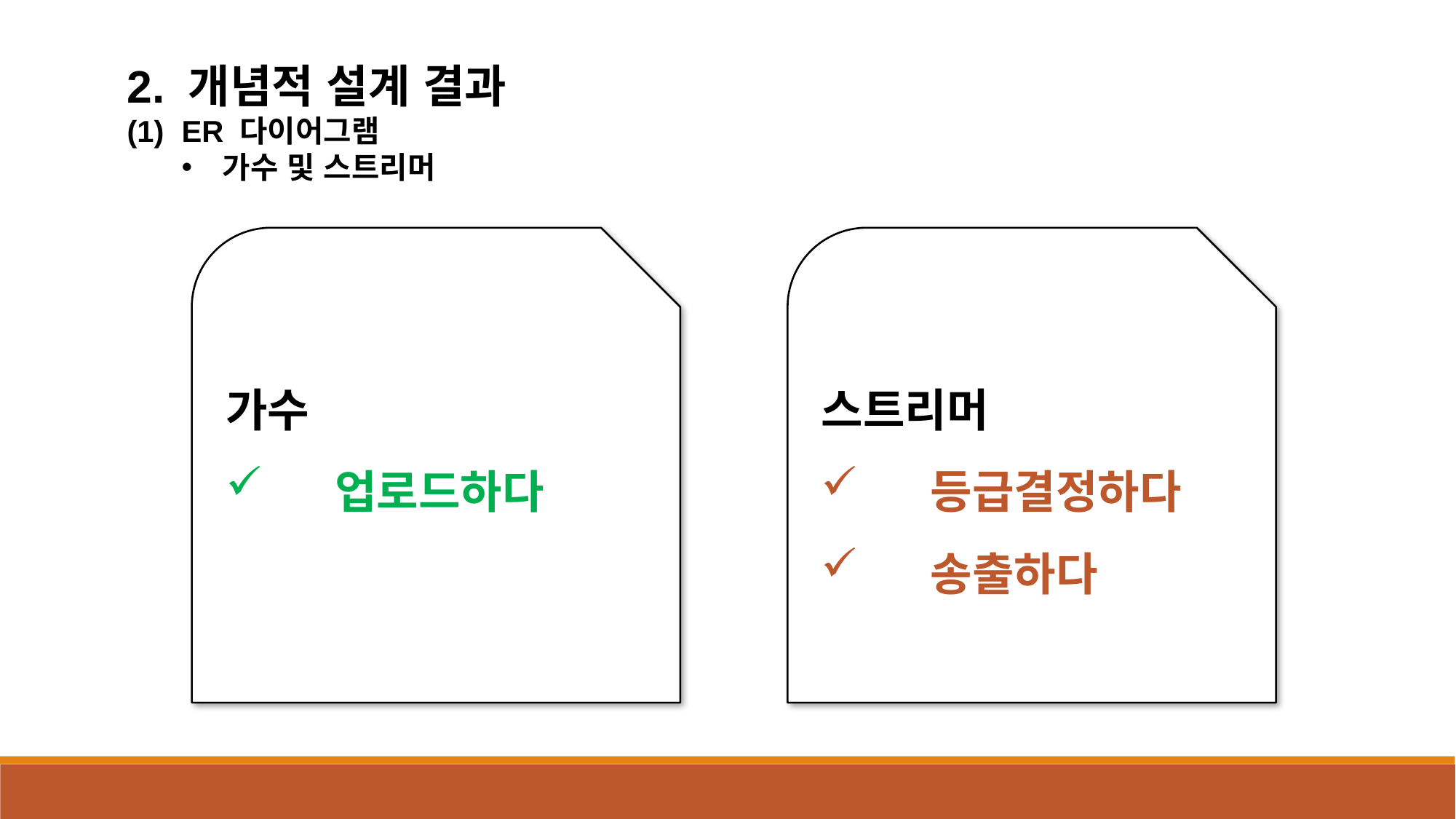

2. 개념적 설계 결과
ER 다이어그램
가수 및 스트리머
가수
업로드하다

스트리머
등급결정하다
송출하다